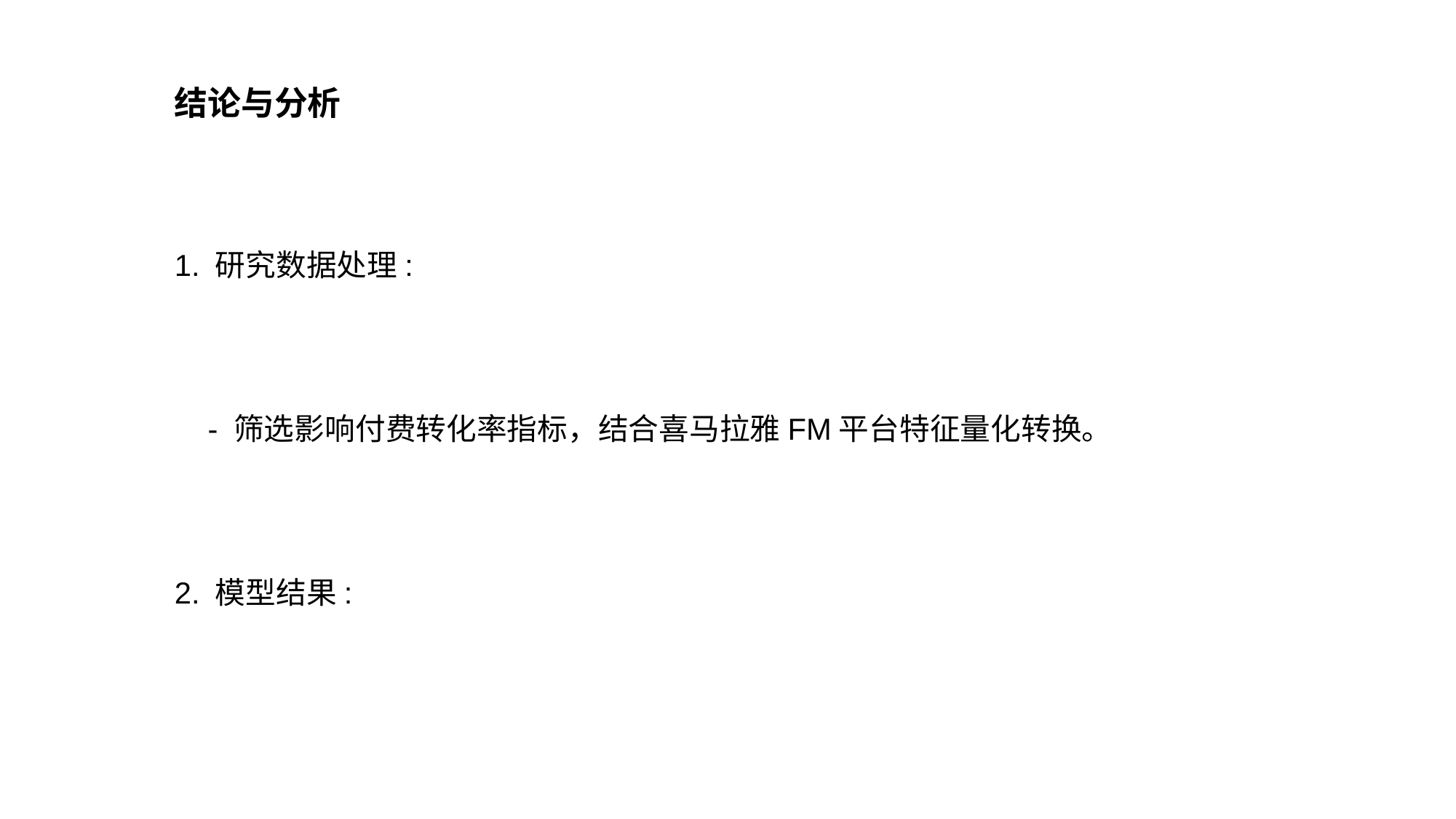

结论与分析

1. 研究数据处理:
    - 筛选影响付费转化率指标，结合喜马拉雅FM平台特征量化转换。
2. 模型结果: